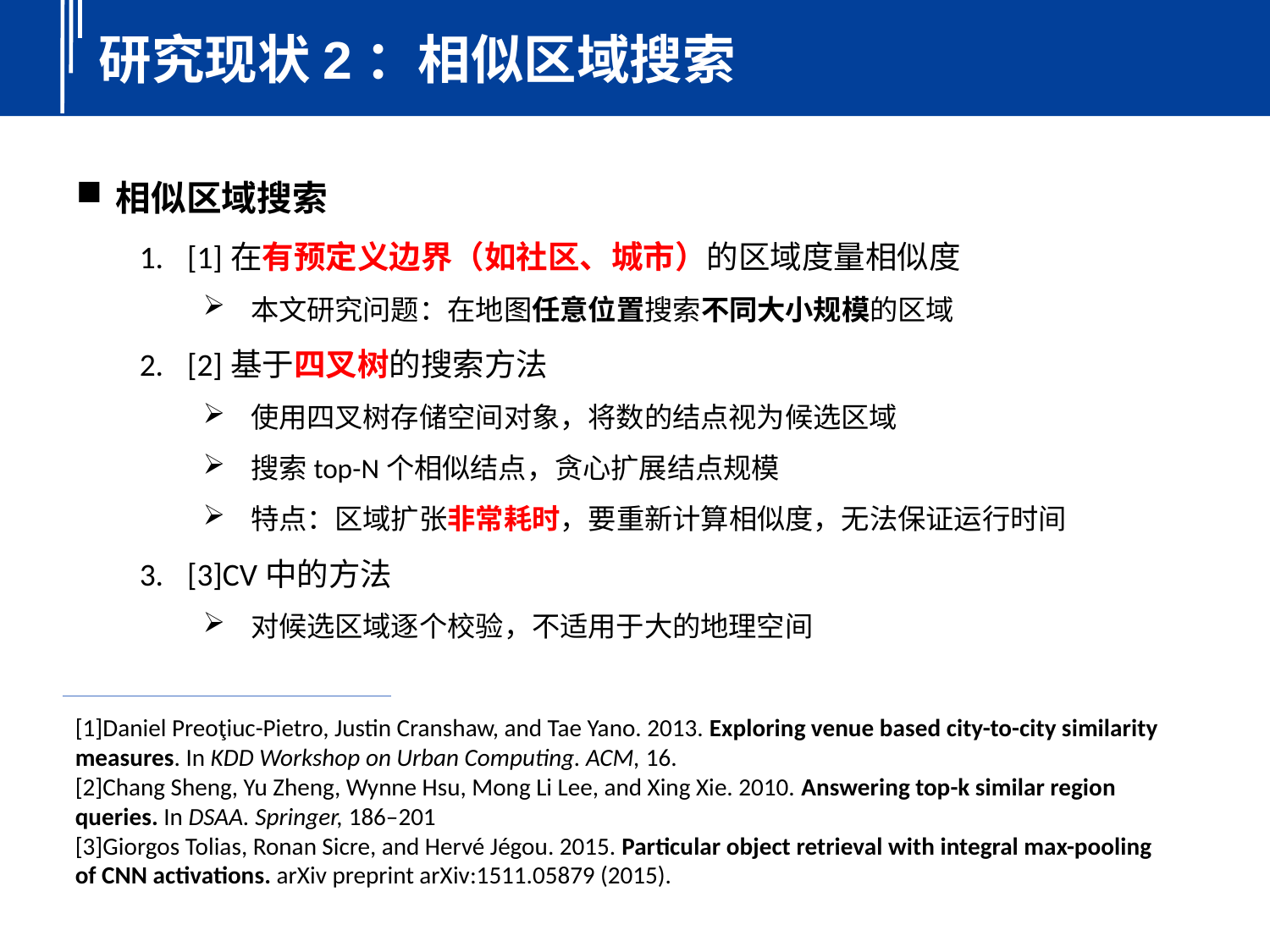

研究现状2：相似区域搜索
相似区域搜索
[1]在有预定义边界（如社区、城市）的区域度量相似度
本文研究问题：在地图任意位置搜索不同大小规模的区域
[2]基于四叉树的搜索方法
使用四叉树存储空间对象，将数的结点视为候选区域
搜索top-N个相似结点，贪心扩展结点规模
特点：区域扩张非常耗时，要重新计算相似度，无法保证运行时间
[3]CV中的方法
对候选区域逐个校验，不适用于大的地理空间
[1]Daniel Preoţiuc-Pietro, Justin Cranshaw, and Tae Yano. 2013. Exploring venue based city-to-city similarity measures. In KDD Workshop on Urban Computing. ACM, 16.
[2]Chang Sheng, Yu Zheng, Wynne Hsu, Mong Li Lee, and Xing Xie. 2010. Answering top-k similar region queries. In DSAA. Springer, 186–201
[3]Giorgos Tolias, Ronan Sicre, and Hervé Jégou. 2015. Particular object retrieval with integral max-pooling of CNN activations. arXiv preprint arXiv:1511.05879 (2015).
8